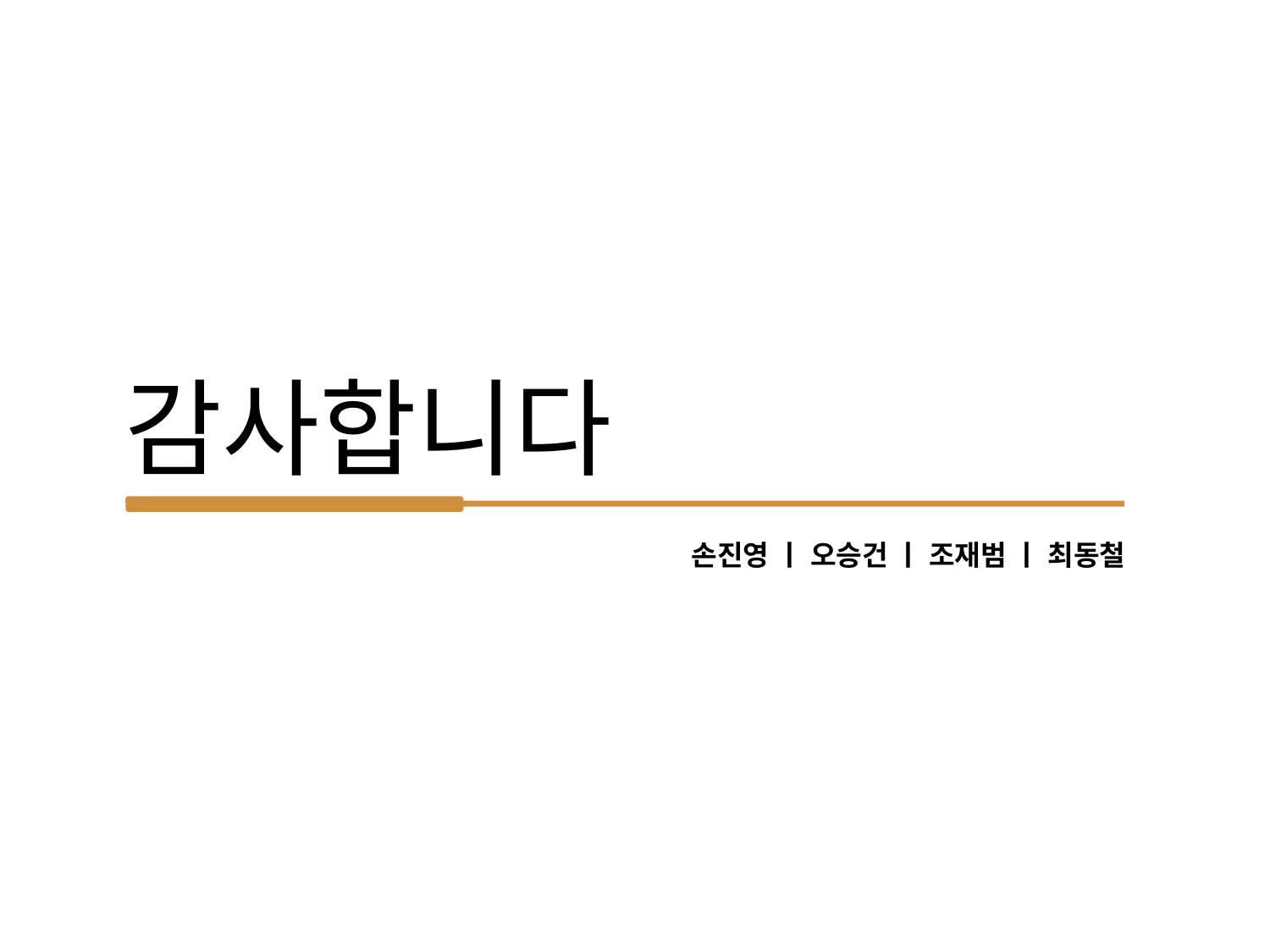

감사합니다

손진영 ㅣ 오승건 ㅣ 조재범 ㅣ 최동철